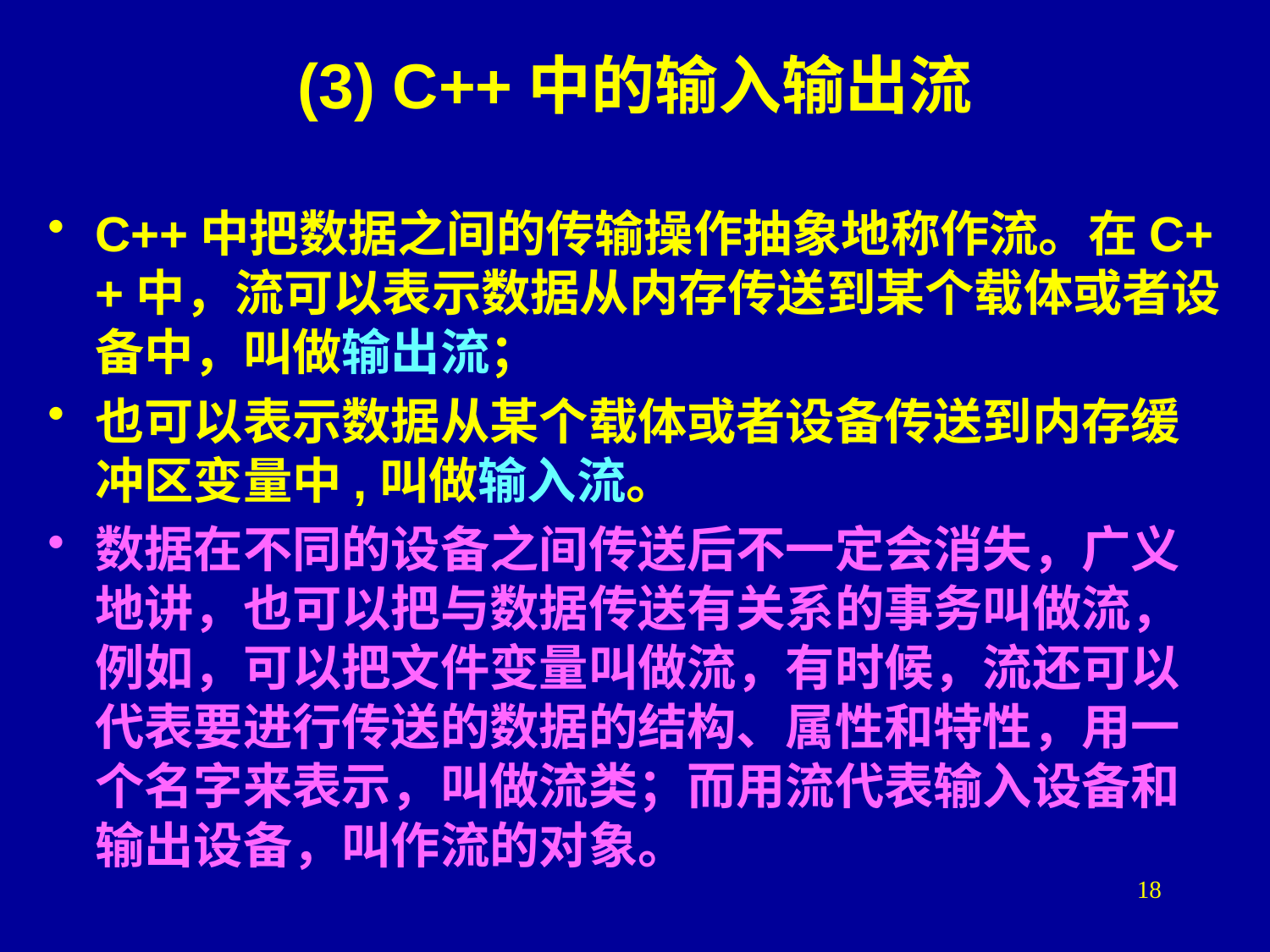

# (3) C++中的输入输出流
C++中把数据之间的传输操作抽象地称作流。在C++中，流可以表示数据从内存传送到某个载体或者设备中，叫做输出流；
也可以表示数据从某个载体或者设备传送到内存缓冲区变量中,叫做输入流。
数据在不同的设备之间传送后不一定会消失，广义地讲，也可以把与数据传送有关系的事务叫做流，例如，可以把文件变量叫做流，有时候，流还可以代表要进行传送的数据的结构、属性和特性，用一个名字来表示，叫做流类；而用流代表输入设备和输出设备，叫作流的对象。

18